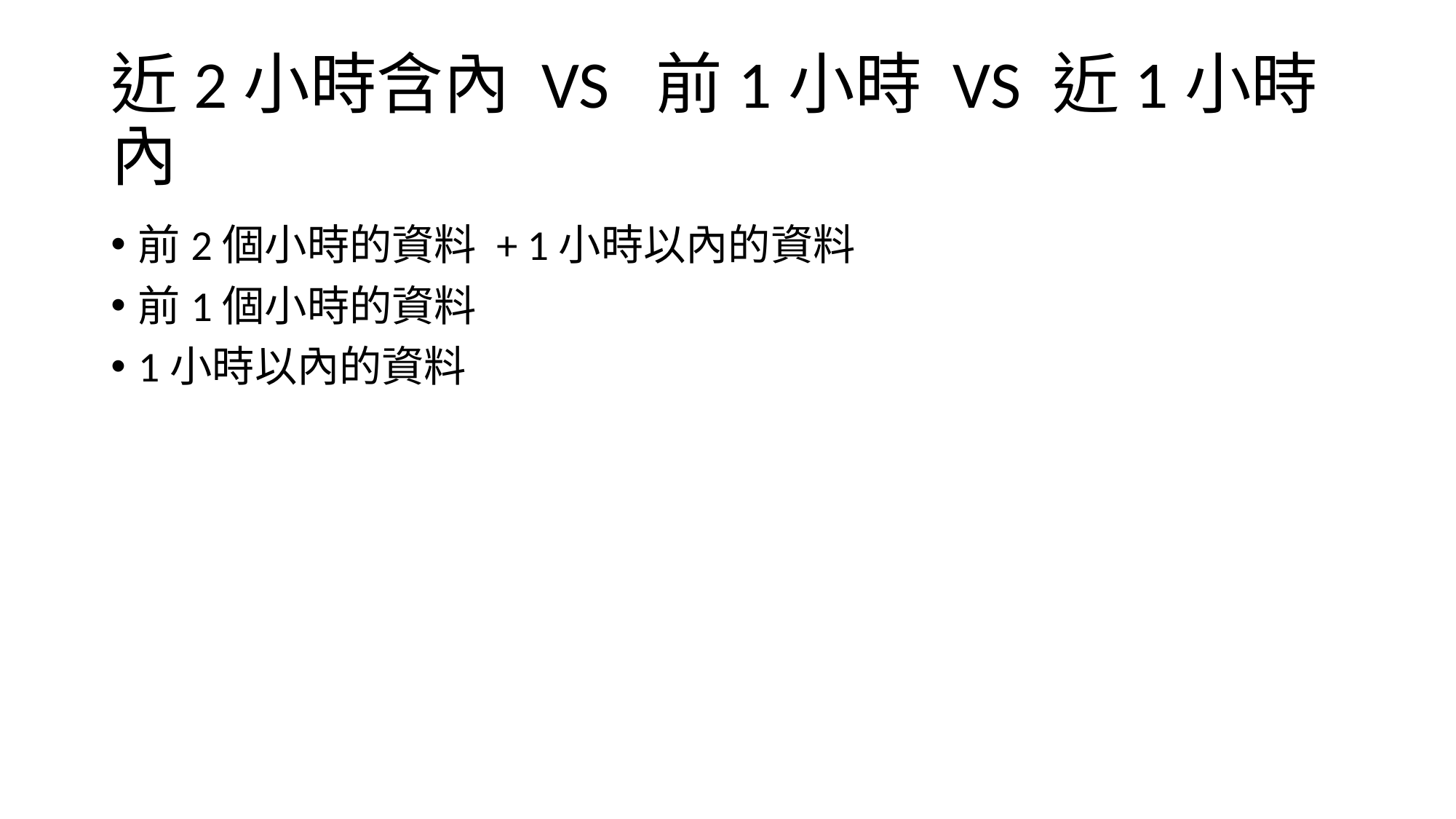

# 近2小時含內 VS  前1小時 VS 近1小時內
前2個小時的資料 + 1小時以內的資料
前1個小時的資料
1小時以內的資料